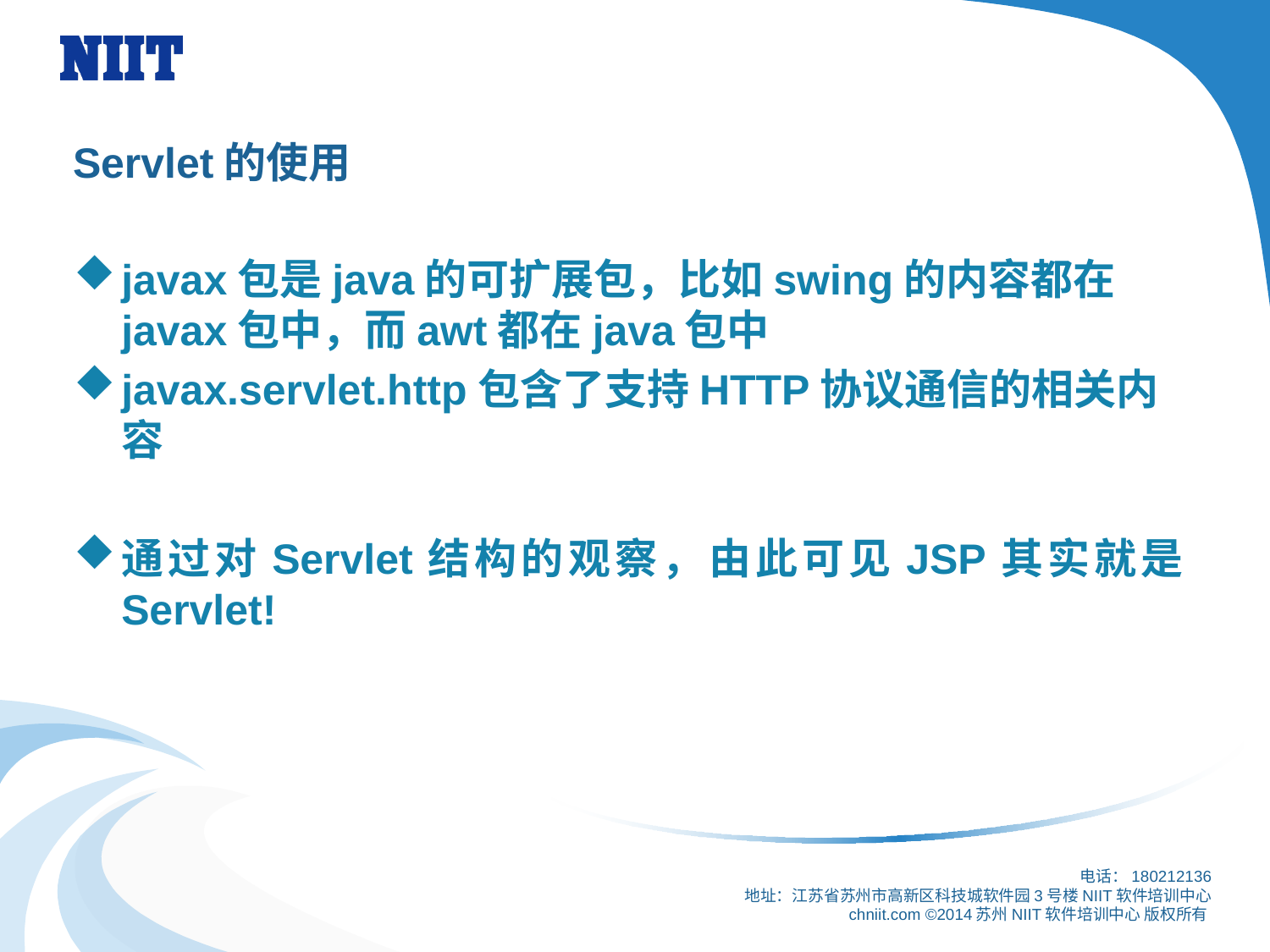

# Servlet的使用
javax包是java的可扩展包，比如swing的内容都在javax包中，而awt都在java包中
javax.servlet.http包含了支持HTTP协议通信的相关内容

通过对Servlet结构的观察，由此可见JSP其实就是Servlet!